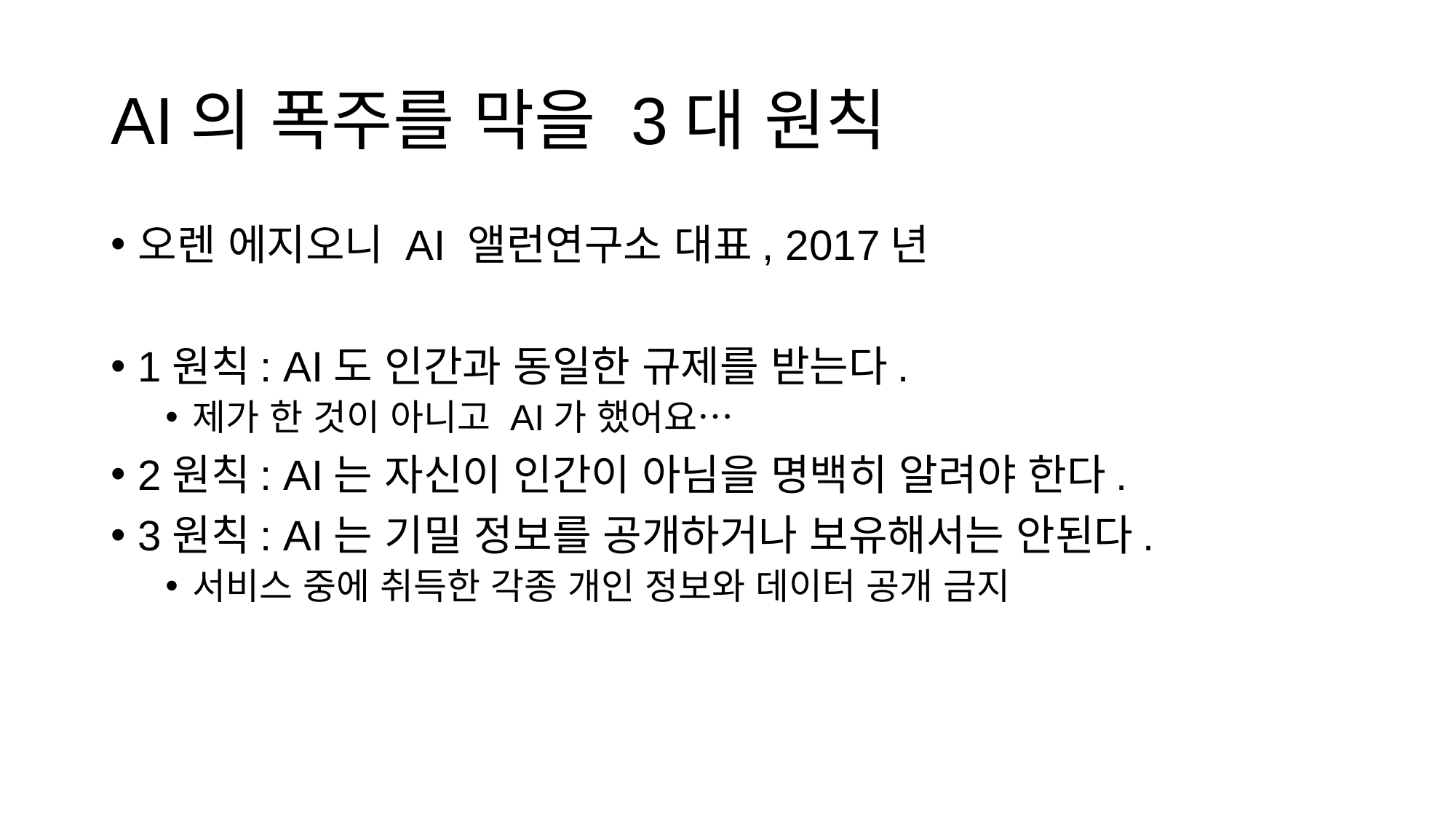

# AI의 폭주를 막을 3대 원칙
오렌 에지오니 AI 앨런연구소 대표, 2017년

1원칙: AI도 인간과 동일한 규제를 받는다.
제가 한 것이 아니고 AI가 했어요…
2원칙: AI는 자신이 인간이 아님을 명백히 알려야 한다.
3원칙: AI는 기밀 정보를 공개하거나 보유해서는 안된다.
서비스 중에 취득한 각종 개인 정보와 데이터 공개 금지